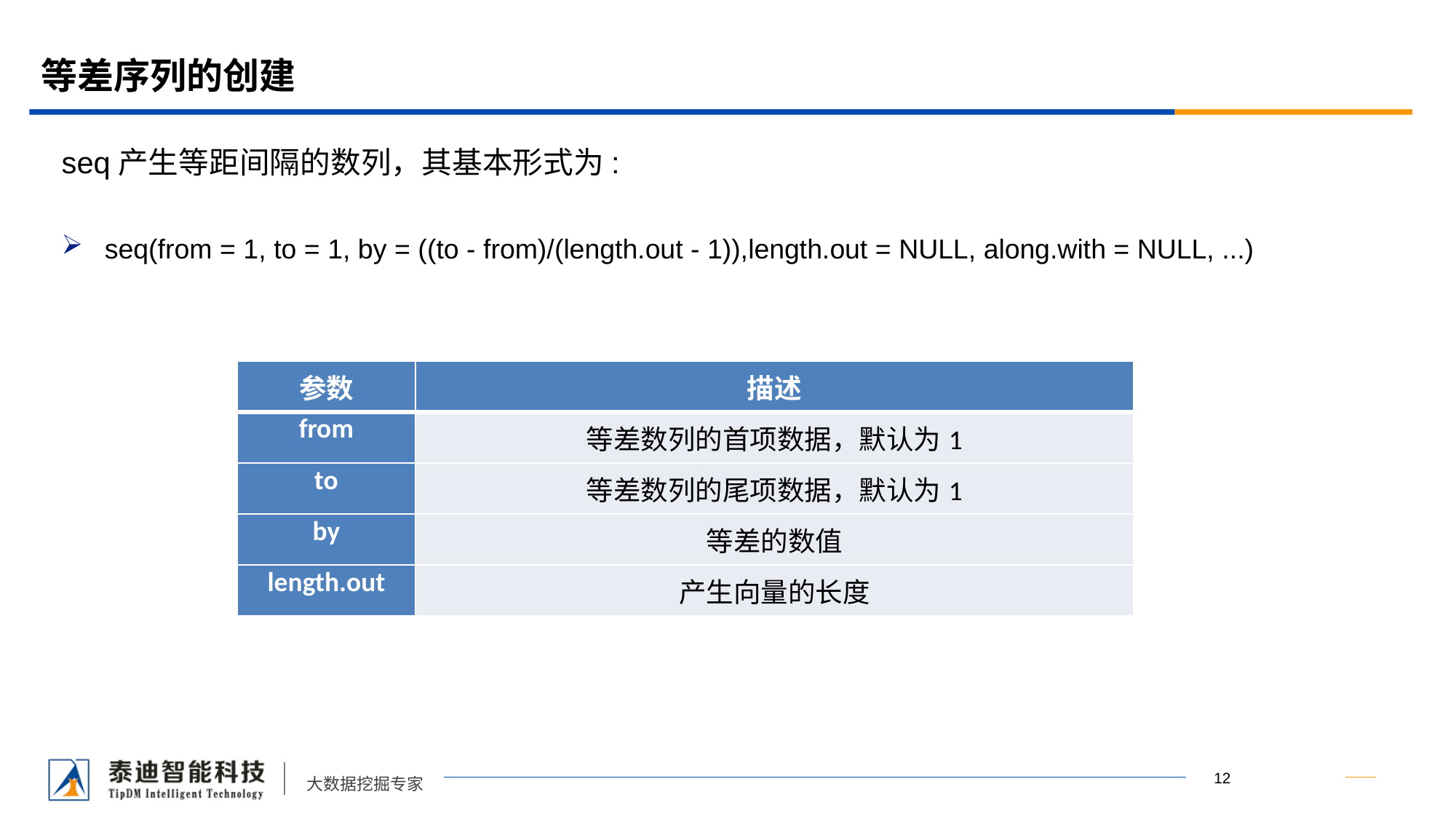

# 等差序列的创建
seq产生等距间隔的数列，其基本形式为:
seq(from = 1, to = 1, by = ((to - from)/(length.out - 1)),length.out = NULL, along.with = NULL, ...)
| 参数 | 描述 |
| --- | --- |
| from | 等差数列的首项数据，默认为1 |
| to | 等差数列的尾项数据，默认为1 |
| by | 等差的数值 |
| length.out | 产生向量的长度 |